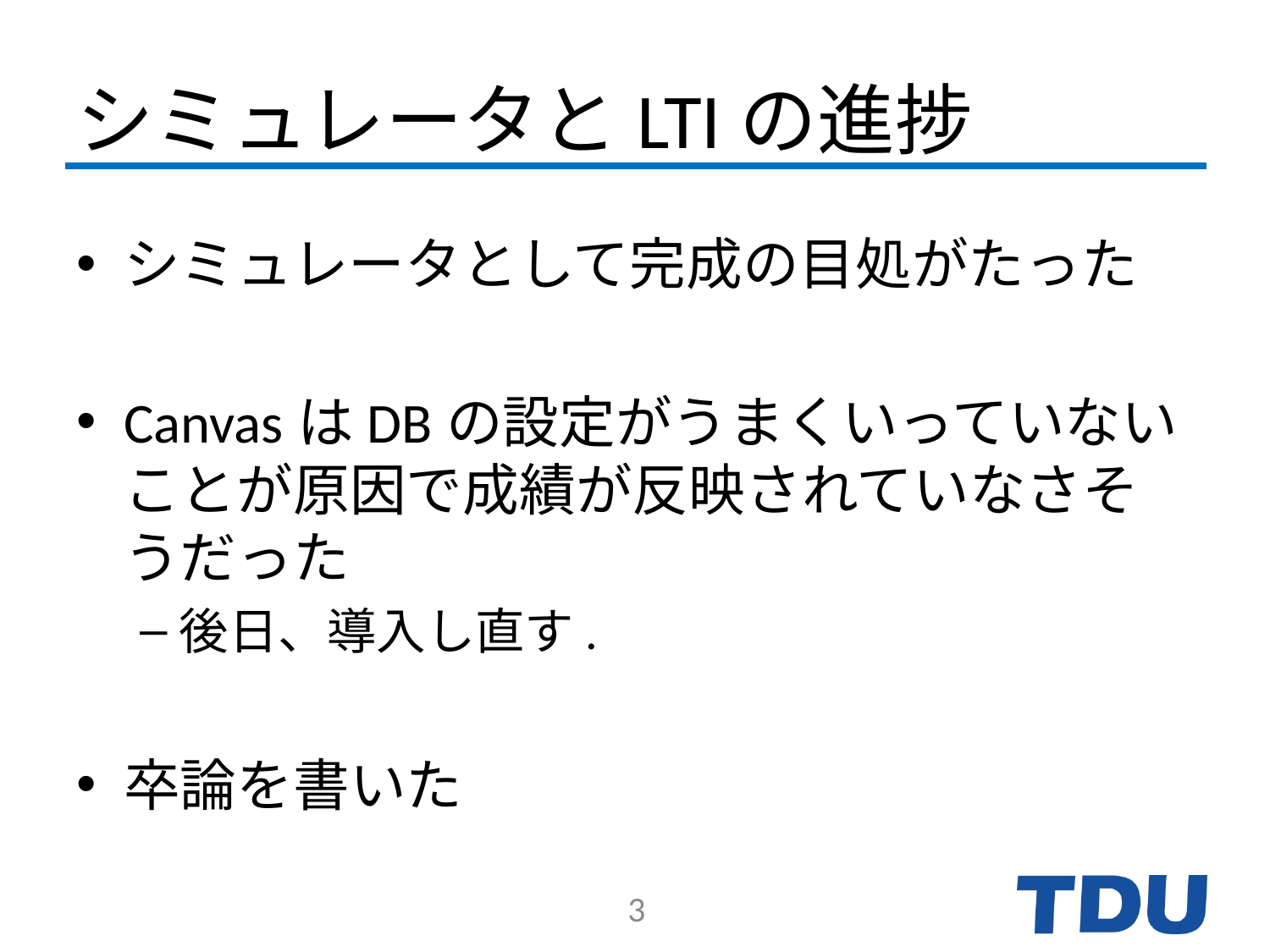

# シミュレータとLTIの進捗
シミュレータとして完成の目処がたった

CanvasはDBの設定がうまくいっていないことが原因で成績が反映されていなさそうだった
後日、導入し直す.

卒論を書いた

3